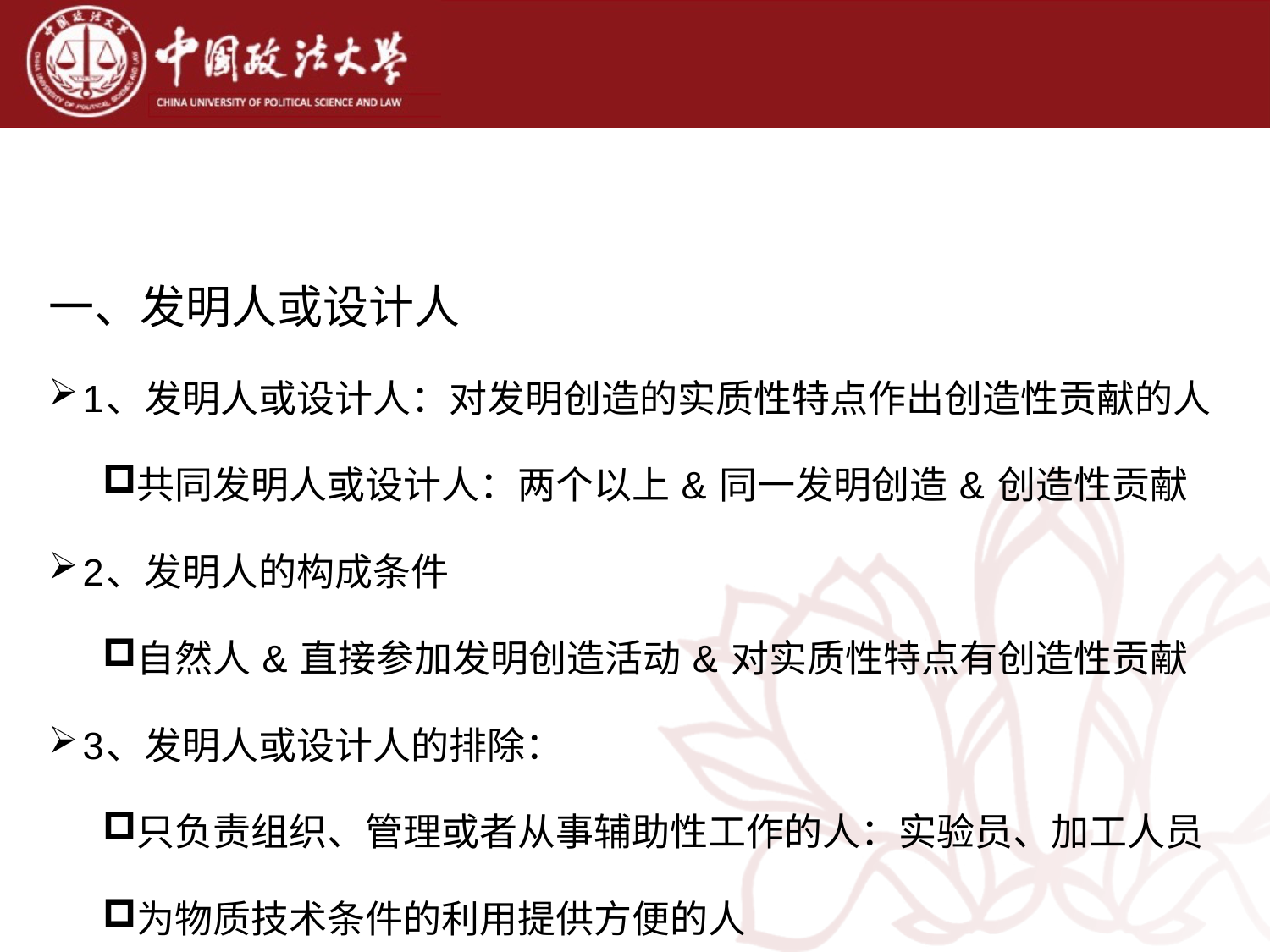

一、发明人或设计人
1、发明人或设计人：对发明创造的实质性特点作出创造性贡献的人
共同发明人或设计人：两个以上 & 同一发明创造 & 创造性贡献
2、发明人的构成条件
自然人 & 直接参加发明创造活动 & 对实质性特点有创造性贡献
3、发明人或设计人的排除：
只负责组织、管理或者从事辅助性工作的人：实验员、加工人员
为物质技术条件的利用提供方便的人
仅提出问题但没能为解决技术难题提出具体方案的人